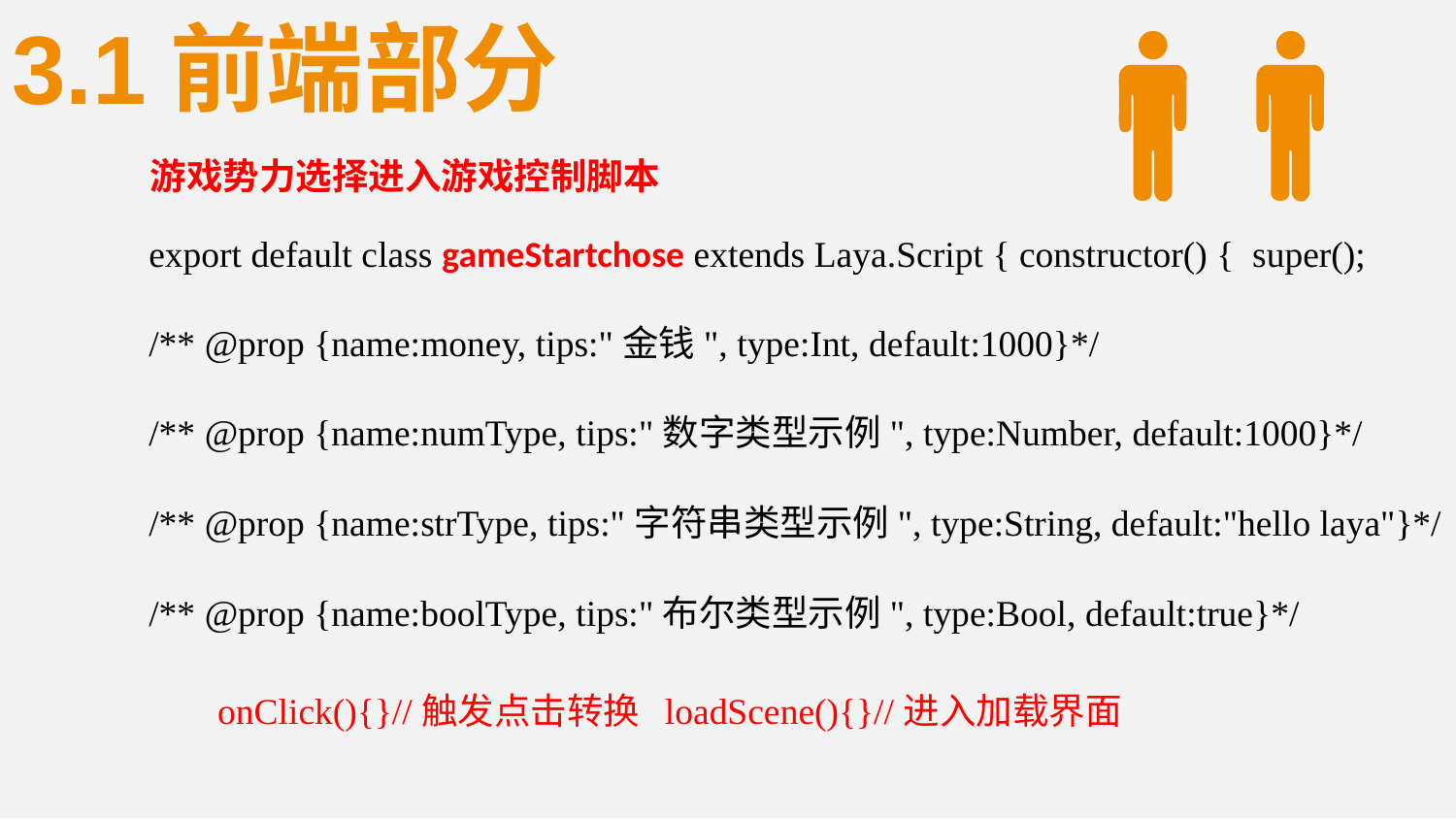

3.1前端部分

     游戏势力选择进入游戏控制脚本
export default class gameStartchose extends Laya.Script { constructor() {  super();
/** @prop {name:money, tips:"金钱", type:Int, default:1000}*/
/** @prop {name:numType, tips:"数字类型示例", type:Number, default:1000}*/
/** @prop {name:strType, tips:"字符串类型示例", type:String, default:"hello laya"}*/
/** @prop {name:boolType, tips:"布尔类型示例", type:Bool, default:true}*/
onClick(){}//触发点击转换  loadScene(){}//进入加载界面